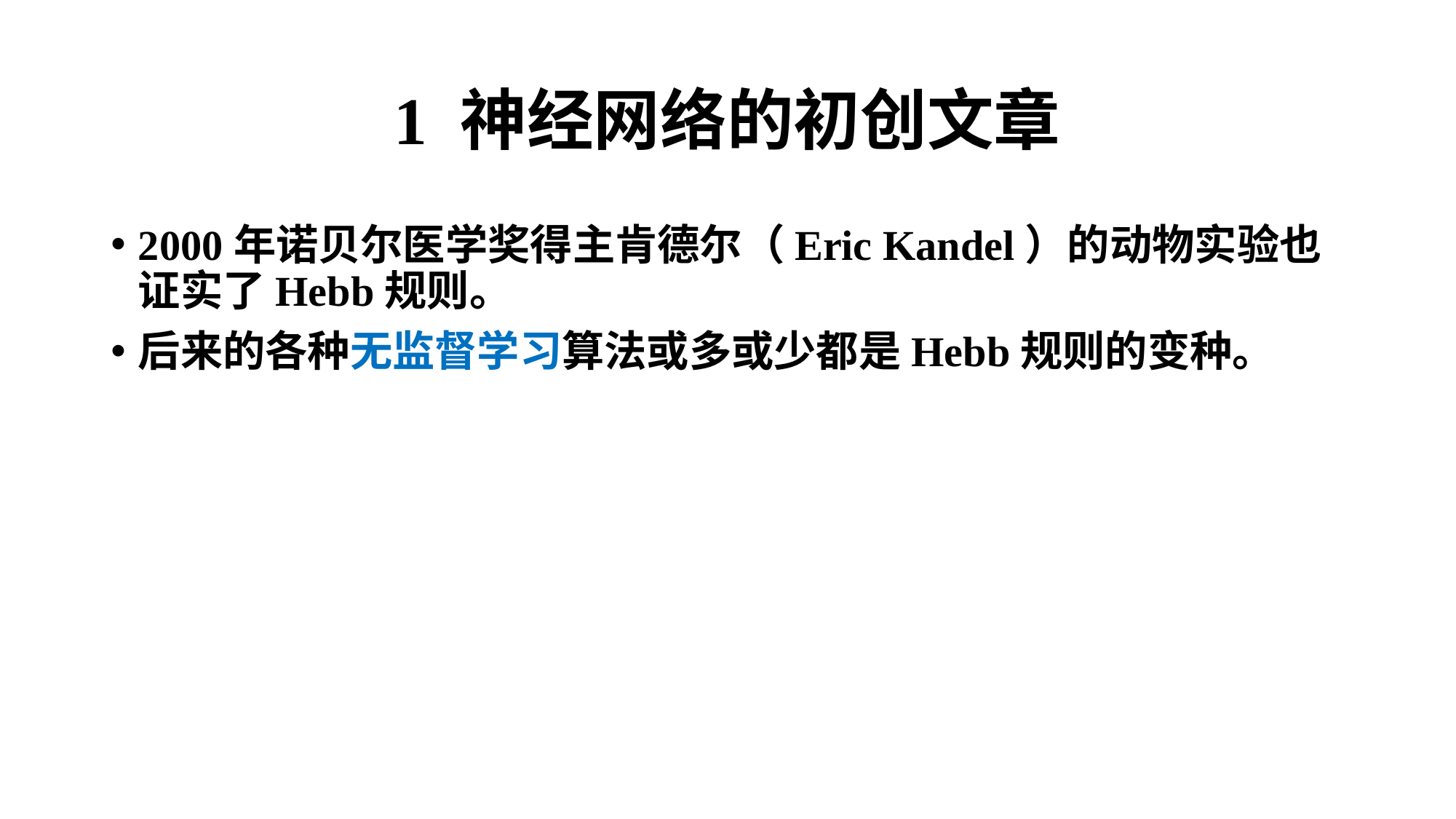

# 1 神经网络的初创文章
2000年诺贝尔医学奖得主肯德尔（Eric Kandel）的动物实验也证实了Hebb规则。
后来的各种无监督学习算法或多或少都是Hebb规则的变种。